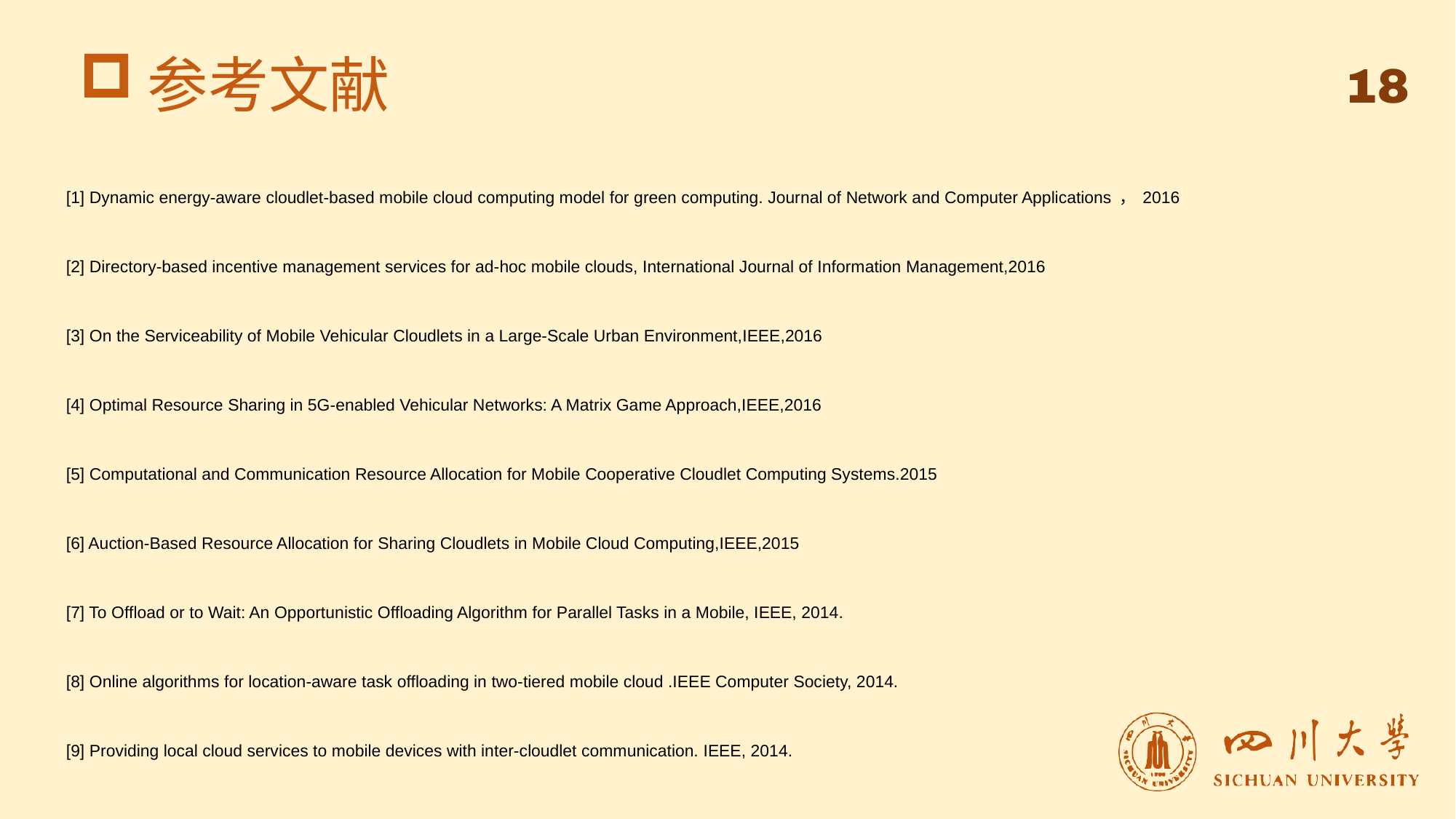

参考文献
18
[1] Dynamic energy-aware cloudlet-based mobile cloud computing model for green computing. Journal of Network and Computer Applications，2016
[2] Directory-based incentive management services for ad-hoc mobile clouds, International Journal of Information Management,2016
[3] On the Serviceability of Mobile Vehicular Cloudlets in a Large-Scale Urban Environment,IEEE,2016
[4] Optimal Resource Sharing in 5G-enabled Vehicular Networks: A Matrix Game Approach,IEEE,2016
[5] Computational and Communication Resource Allocation for Mobile Cooperative Cloudlet Computing Systems.2015
[6] Auction-Based Resource Allocation for Sharing Cloudlets in Mobile Cloud Computing,IEEE,2015
[7] To Offload or to Wait: An Opportunistic Offloading Algorithm for Parallel Tasks in a Mobile, IEEE, 2014.
[8] Online algorithms for location-aware task offloading in two-tiered mobile cloud .IEEE Computer Society, 2014.
[9] Providing local cloud services to mobile devices with inter-cloudlet communication. IEEE, 2014.